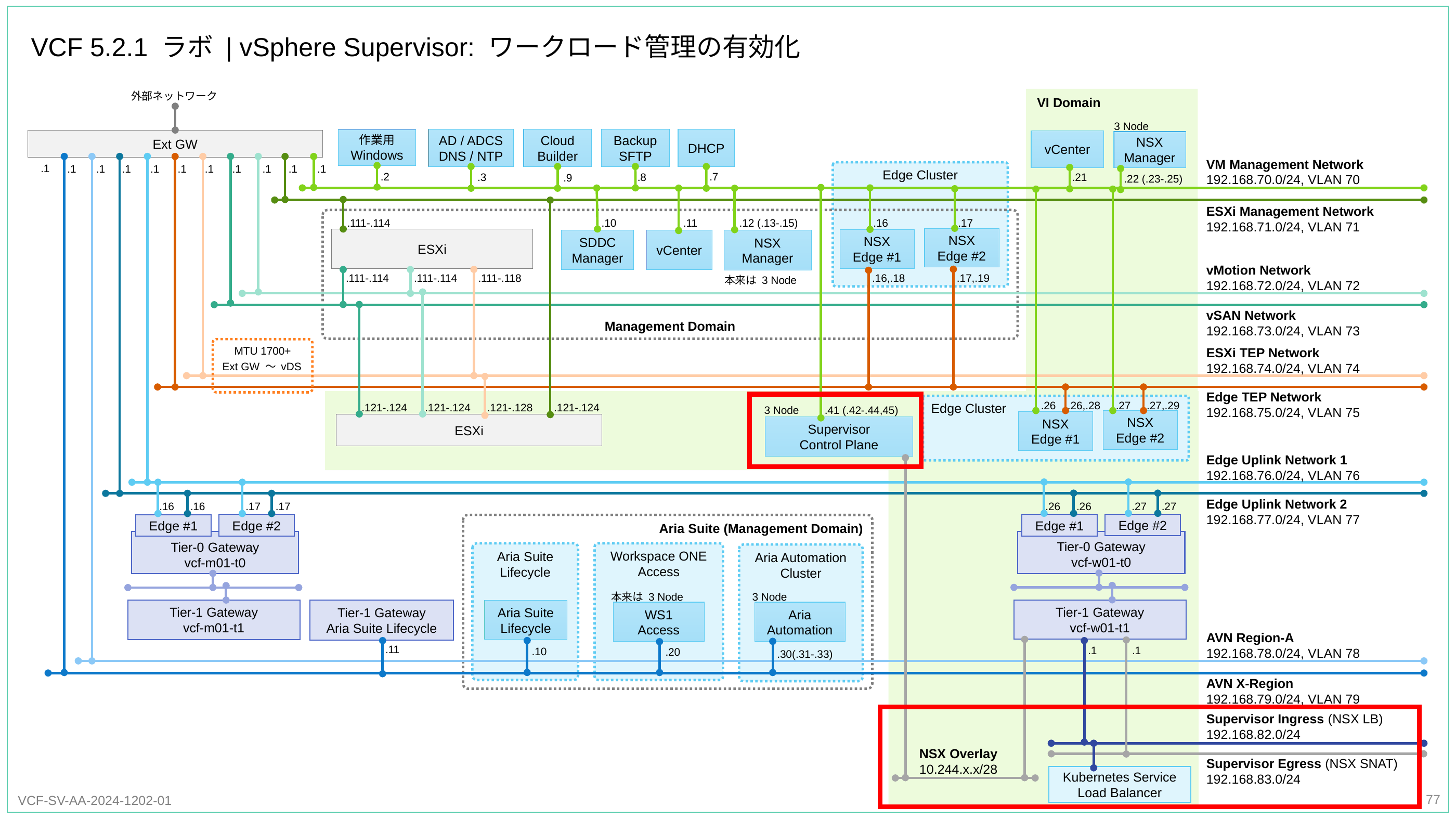

# VCF 5.2.1 ラボ | vSphere Supervisor: ワークロード管理の有効化

77